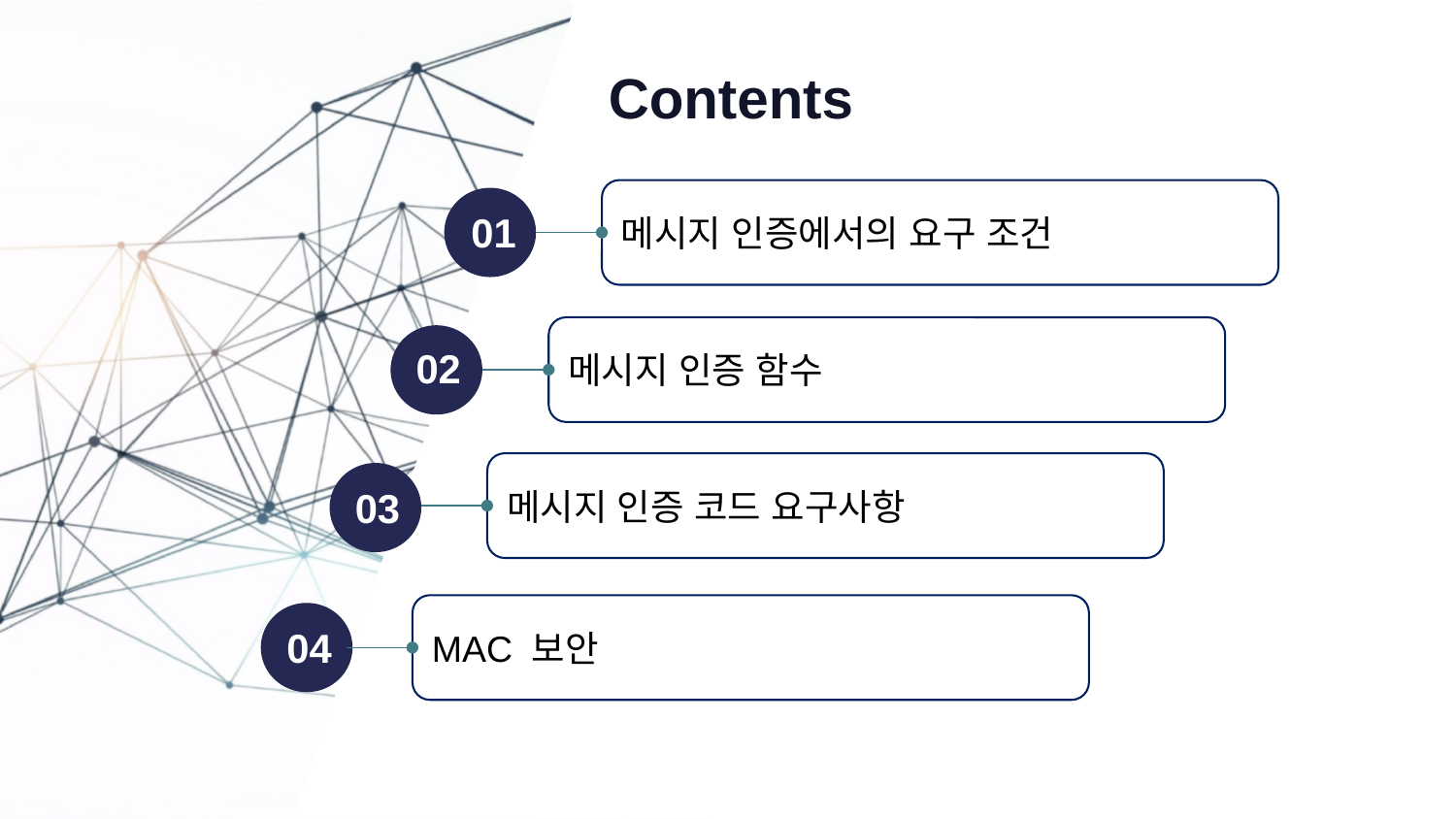

메시지 인증에서의 요구 조건

01
메시지 인증 함수

02
메시지 인증 코드 요구사항

03
MAC 보안

04